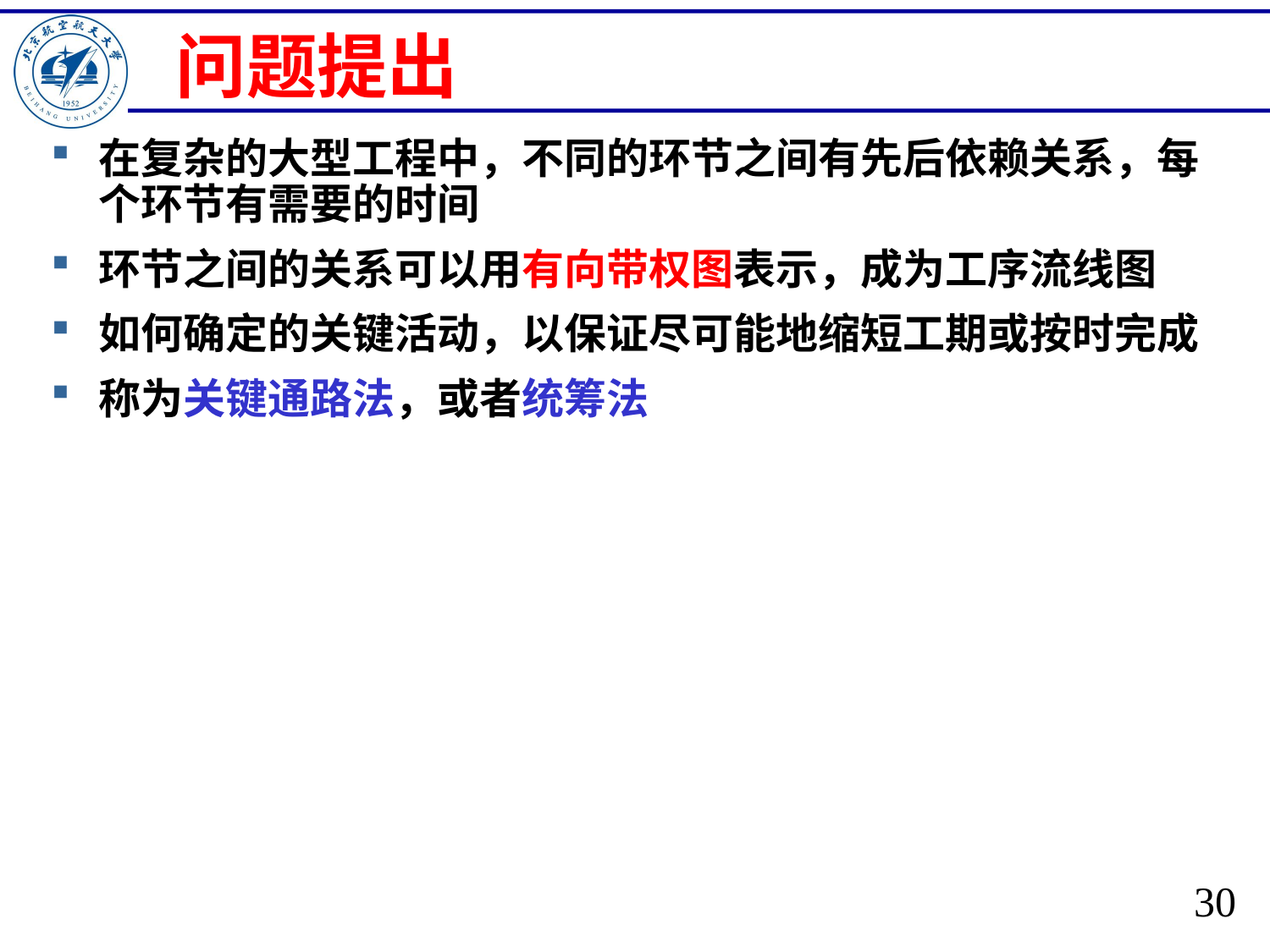

# 问题提出
在复杂的大型工程中，不同的环节之间有先后依赖关系，每个环节有需要的时间
环节之间的关系可以用有向带权图表示，成为工序流线图
如何确定的关键活动，以保证尽可能地缩短工期或按时完成
称为关键通路法，或者统筹法